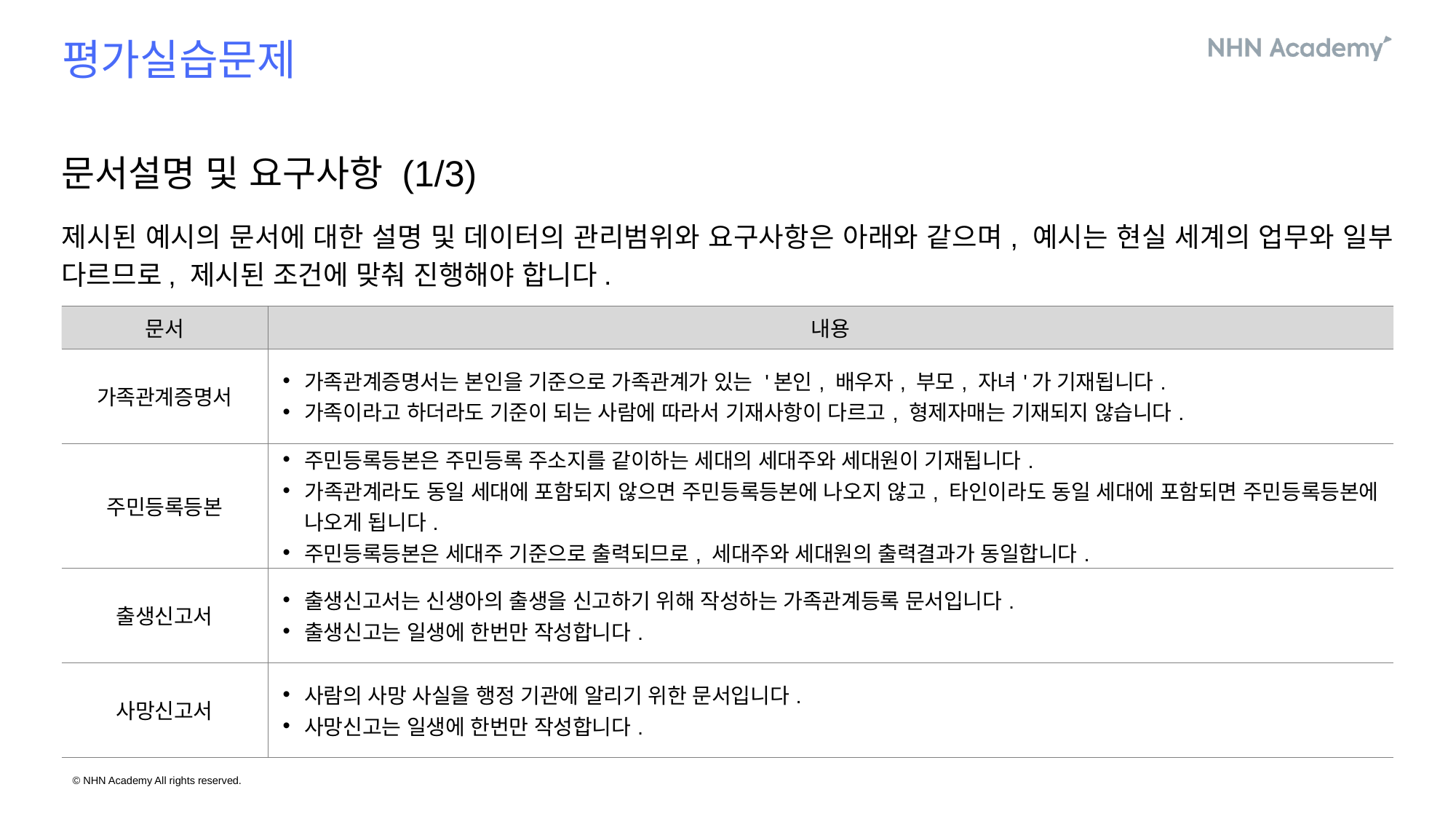

# 평가실습문제
문서설명 및 요구사항 (1/3)
제시된 예시의 문서에 대한 설명 및 데이터의 관리범위와 요구사항은 아래와 같으며, 예시는 현실 세계의 업무와 일부 다르므로, 제시된 조건에 맞춰 진행해야 합니다.
| 문서 | 내용 |
| --- | --- |
| 가족관계증명서 | 가족관계증명서는 본인을 기준으로 가족관계가 있는 '본인, 배우자, 부모, 자녀'가 기재됩니다. 가족이라고 하더라도 기준이 되는 사람에 따라서 기재사항이 다르고, 형제자매는 기재되지 않습니다. |
| 주민등록등본 | 주민등록등본은 주민등록 주소지를 같이하는 세대의 세대주와 세대원이 기재됩니다. 가족관계라도 동일 세대에 포함되지 않으면 주민등록등본에 나오지 않고, 타인이라도 동일 세대에 포함되면 주민등록등본에 나오게 됩니다. 주민등록등본은 세대주 기준으로 출력되므로, 세대주와 세대원의 출력결과가 동일합니다. |
| 출생신고서 | 출생신고서는 신생아의 출생을 신고하기 위해 작성하는 가족관계등록 문서입니다. 출생신고는 일생에 한번만 작성합니다. |
| 사망신고서 | 사람의 사망 사실을 행정 기관에 알리기 위한 문서입니다. 사망신고는 일생에 한번만 작성합니다. |